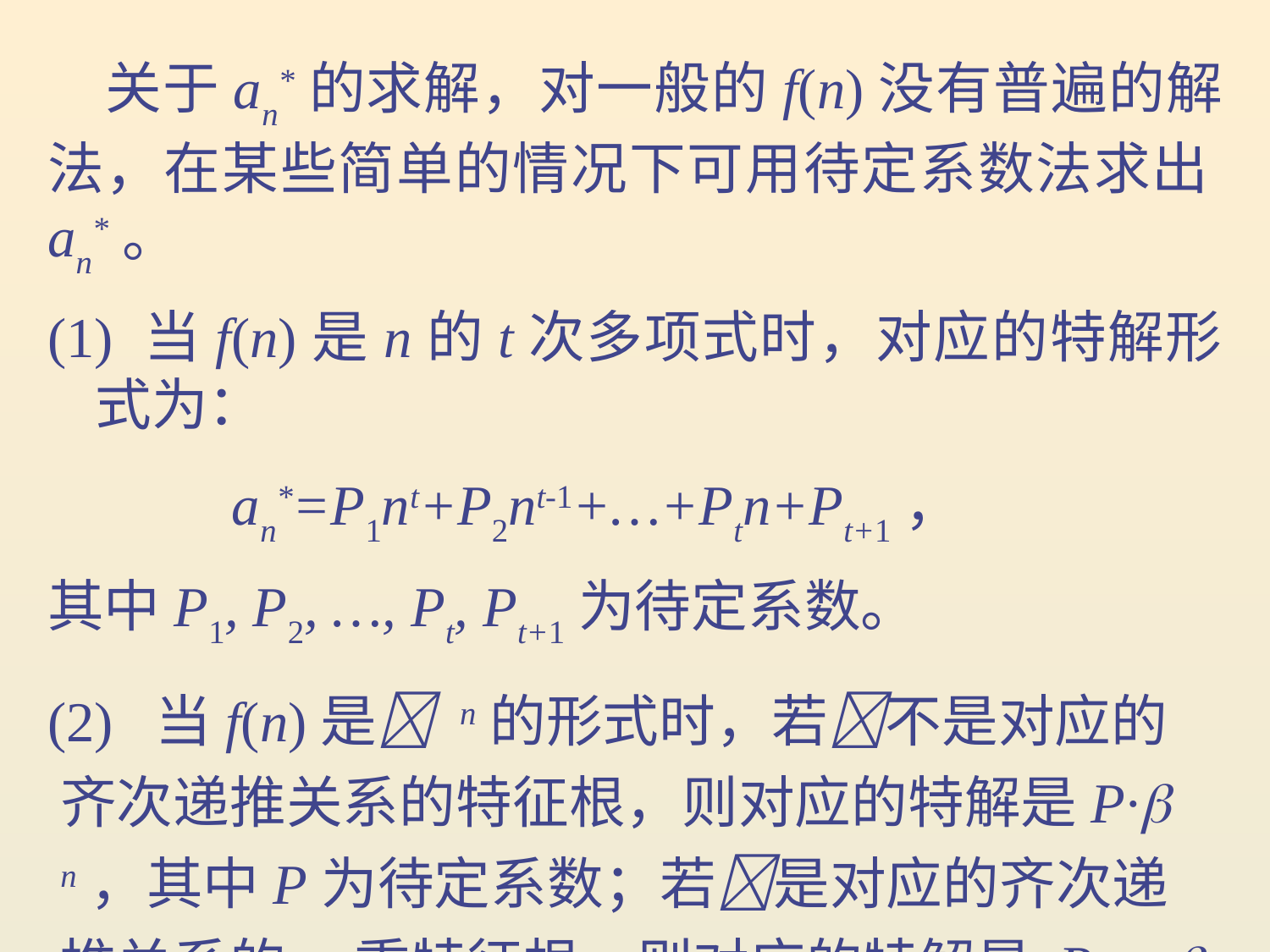

关于an*的求解，对一般的f(n)没有普遍的解法，在某些简单的情况下可用待定系数法求出an*。
(1) 当f(n)是n的t次多项式时，对应的特解形式为：
             an*=P1nt+P2nt-1+…+Ptn+Pt+1，
其中P1, P2, …, Pt, Pt+1为待定系数。
(2)  当f(n)是β n的形式时，若β不是对应的齐次递推关系的特征根，则对应的特解是P∙β n，其中P为待定系数；若β是对应的齐次递推关系的m重特征根，则对应的特解是 P∙nm∙β n，其中P为待定系数。